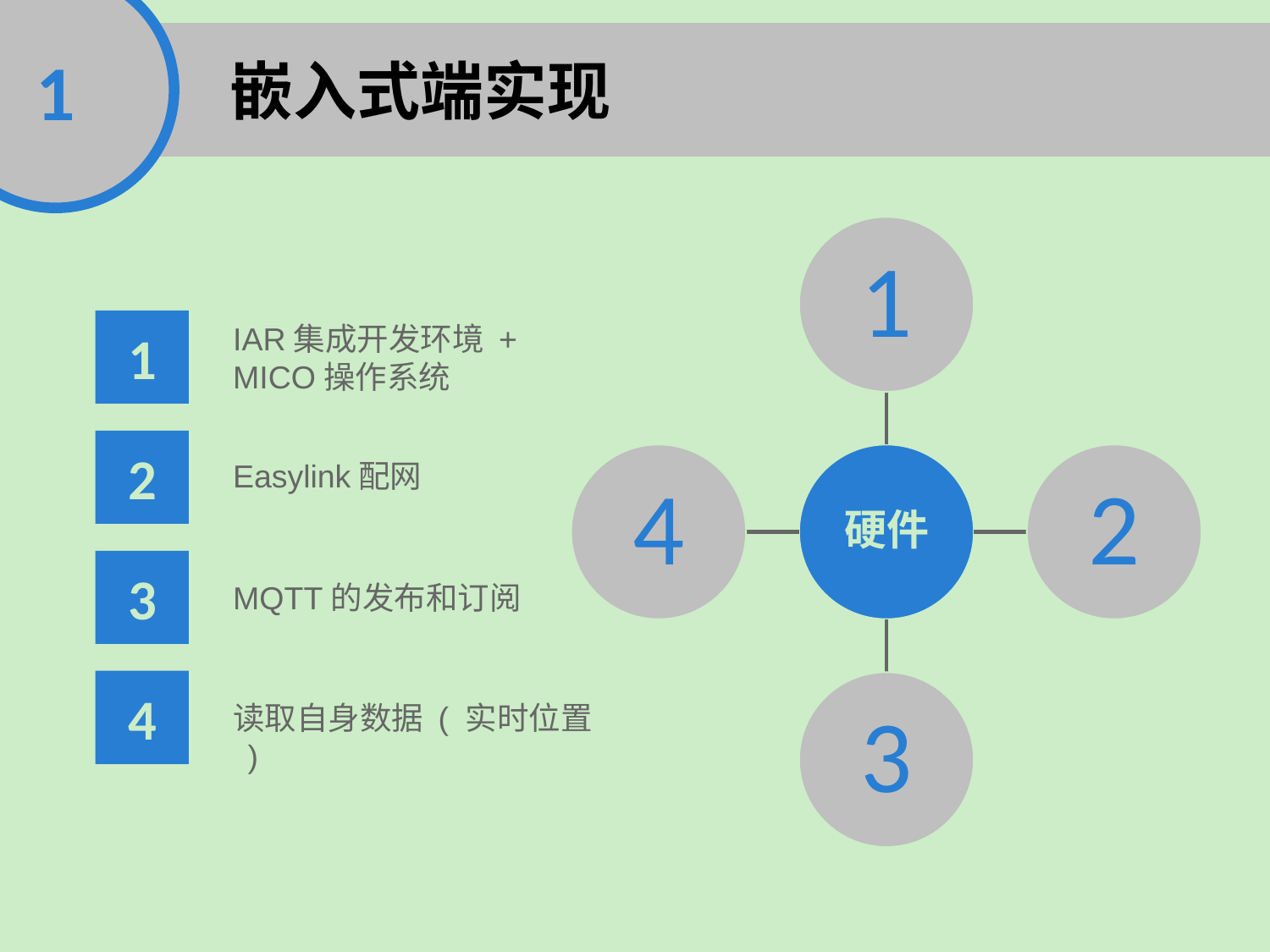

1

嵌入式端实现
1
1
IAR集成开发环境 +
MICO操作系统

2
4
硬件
2
Easylink配网

3
MQTT的发布和订阅

4
3
读取自身数据 ( 实时位置 )